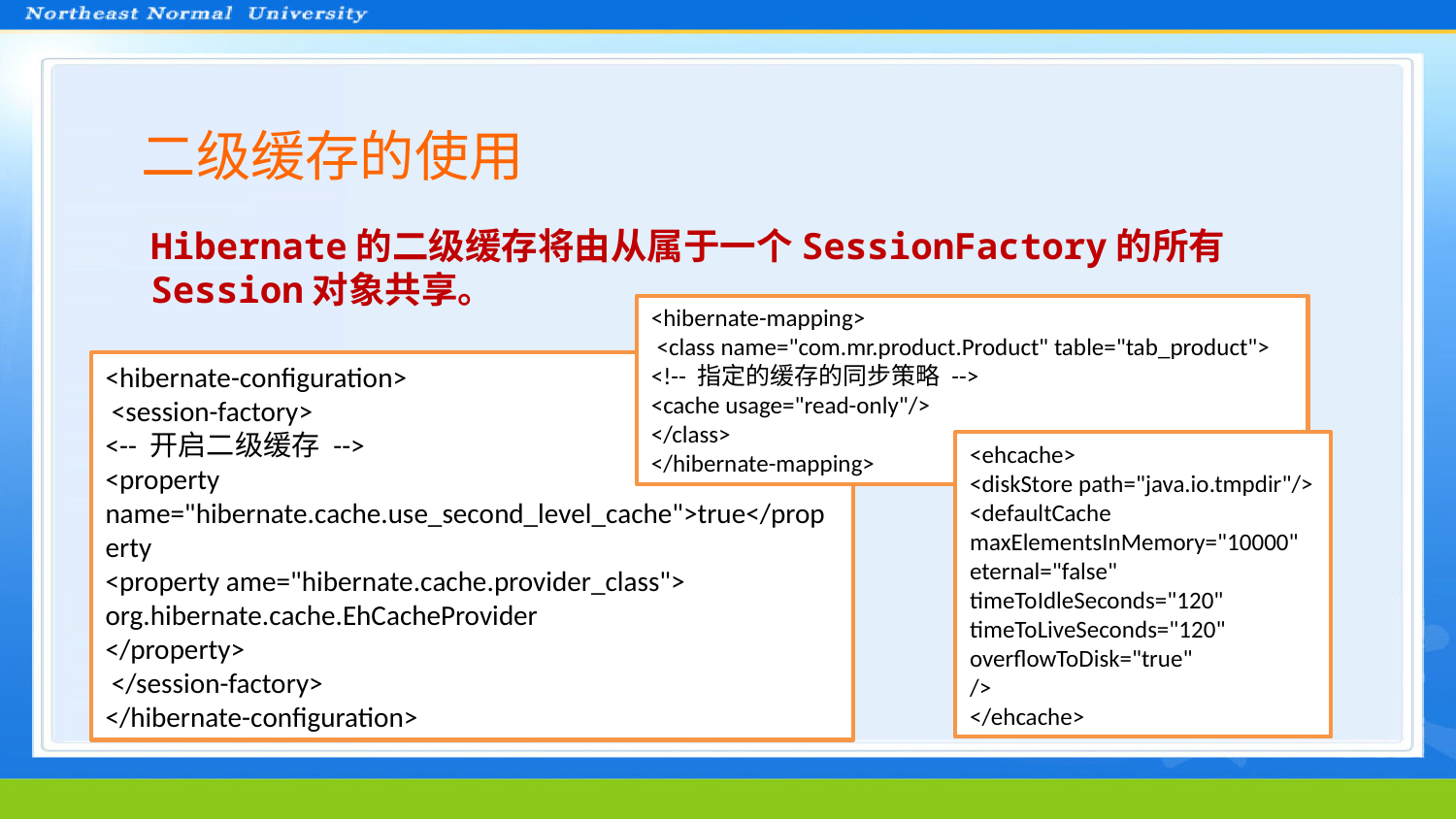

二级缓存的使用
Hibernate的二级缓存将由从属于一个SessionFactory的所有Session对象共享。
<hibernate-mapping>
 <class name="com.mr.product.Product" table="tab_product">
<!-- 指定的缓存的同步策略 -->
<cache usage="read-only"/>
</class>
</hibernate-mapping>
<hibernate-configuration>
 <session-factory>
<-- 开启二级缓存 -->
<property name="hibernate.cache.use_second_level_cache">true</property
<property ame="hibernate.cache.provider_class">
org.hibernate.cache.EhCacheProvider
</property>
 </session-factory>
</hibernate-configuration>
<ehcache>
<diskStore path="java.io.tmpdir"/>
<defaultCache
maxElementsInMemory="10000"
eternal="false"
timeToIdleSeconds="120"
timeToLiveSeconds="120"
overflowToDisk="true"
/>
</ehcache>